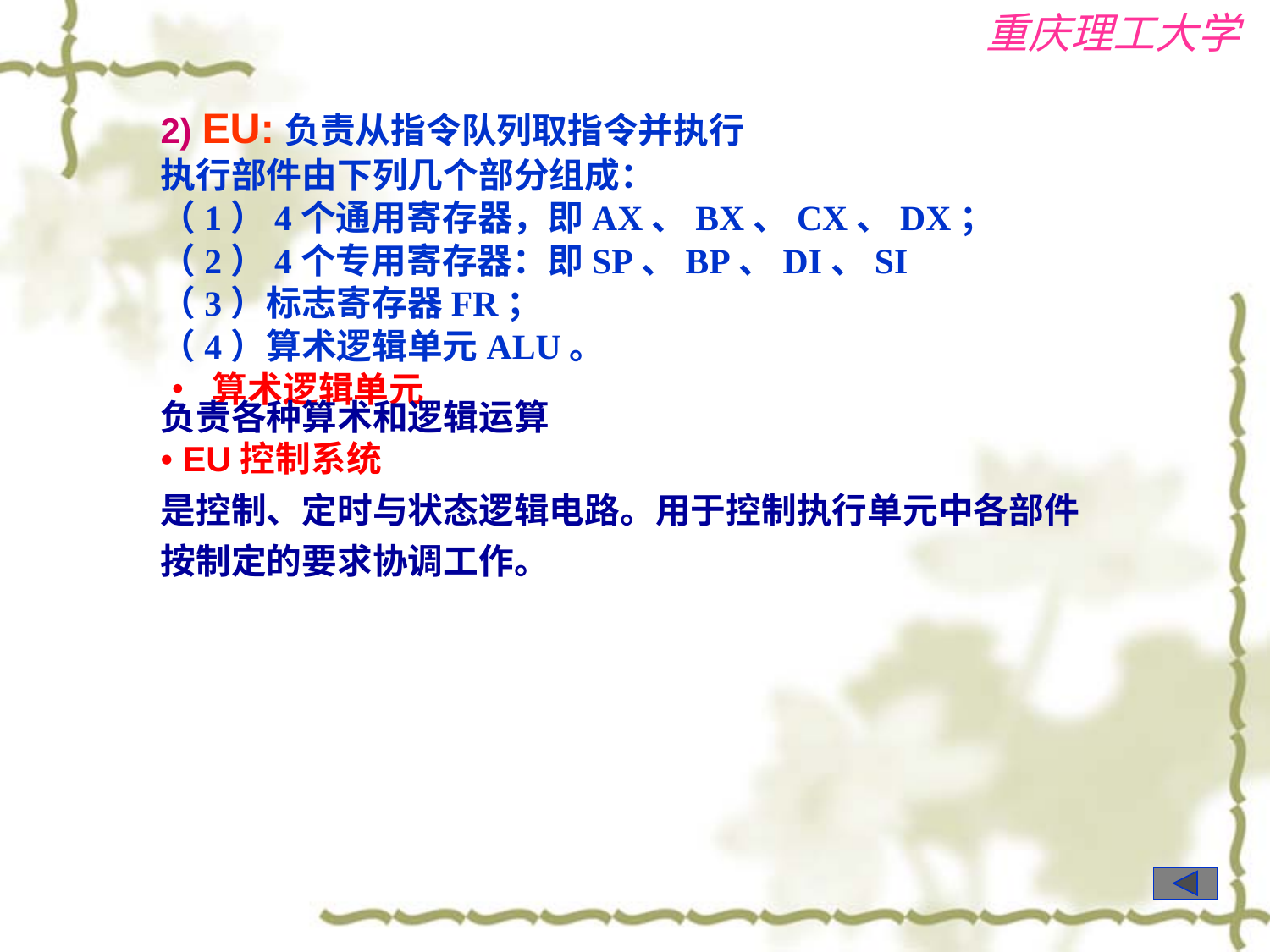

2) EU:负责从指令队列取指令并执行
执行部件由下列几个部分组成：
（1）4个通用寄存器，即AX、BX、CX、DX；
（2）4个专用寄存器：即SP、BP、DI、SI
（3）标志寄存器FR；
（4）算术逻辑单元ALU。
• 算术逻辑单元
负责各种算术和逻辑运算
• EU控制系统
是控制、定时与状态逻辑电路。用于控制执行单元中各部件按制定的要求协调工作。